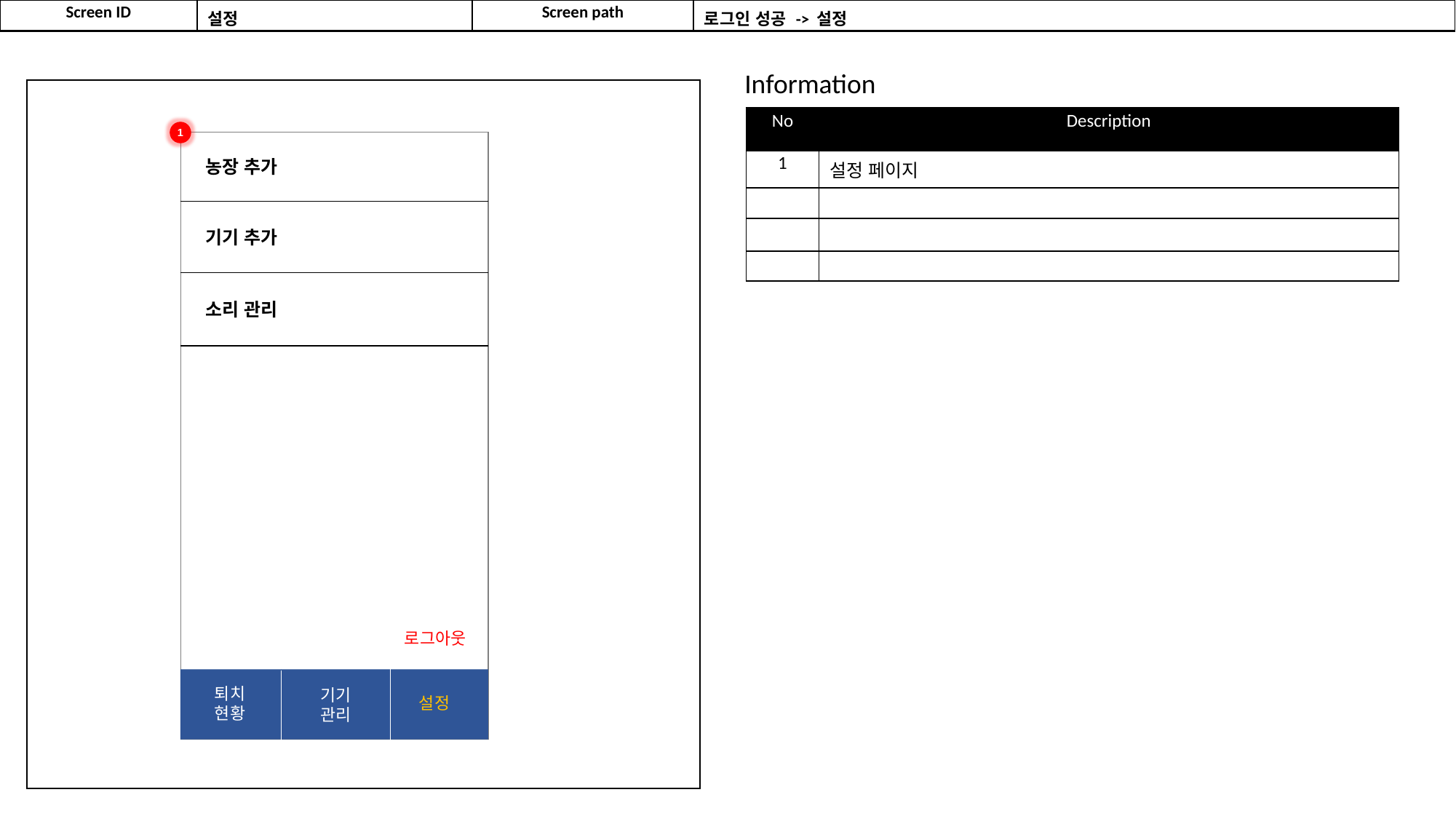

| Screen ID | 설정 | Screen path | 로그인 성공 -> 설정 |
| --- | --- | --- | --- |
Information

| No | Description |
| --- | --- |
| 1 | 설정 페이지 |
|  |  |
|  |  |
|  |  |
1

농장 추가
기기 추가
퇴치 조류
소리 관리

로그아웃

퇴치현황
기기관리
설정